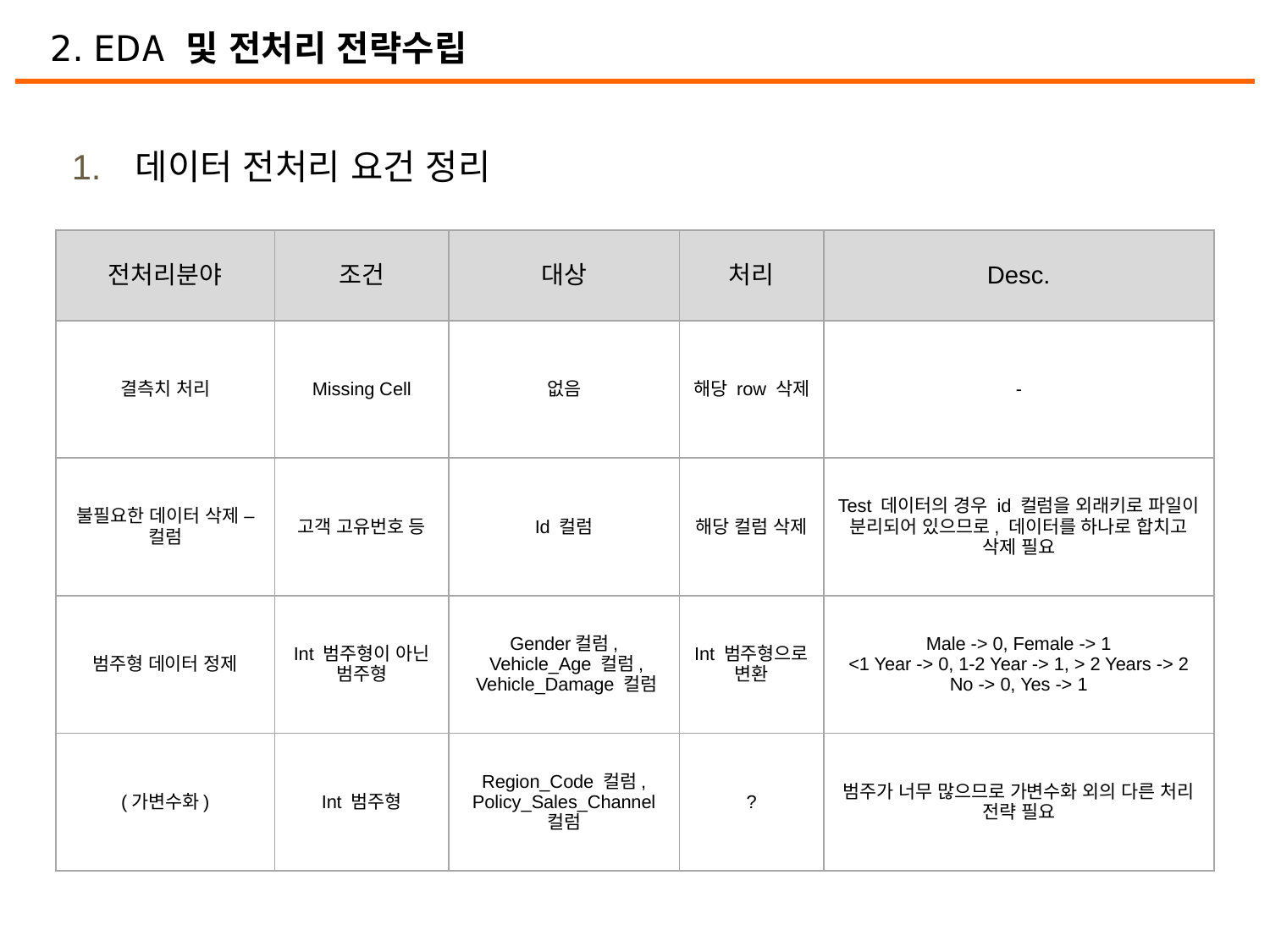

2. EDA 및 전처리 전략수립
데이터 전처리 요건 정리
| 전처리분야 | 조건 | 대상 | 처리 | Desc. |
| --- | --- | --- | --- | --- |
| 결측치 처리 | Missing Cell | 없음 | 해당 row 삭제 | - |
| 불필요한 데이터 삭제 – 컬럼 | 고객 고유번호 등 | Id 컬럼 | 해당 컬럼 삭제 | Test 데이터의 경우 id 컬럼을 외래키로 파일이 분리되어 있으므로, 데이터를 하나로 합치고 삭제 필요 |
| 범주형 데이터 정제 | Int 범주형이 아닌 범주형 | Gender컬럼, Vehicle\_Age 컬럼, Vehicle\_Damage 컬럼 | Int 범주형으로 변환 | Male -> 0, Female -> 1 <1 Year -> 0, 1-2 Year -> 1, > 2 Years -> 2 No -> 0, Yes -> 1 |
| (가변수화) | Int 범주형 | Region\_Code 컬럼, Policy\_Sales\_Channel 컬럼 | ? | 범주가 너무 많으므로 가변수화 외의 다른 처리 전략 필요 |